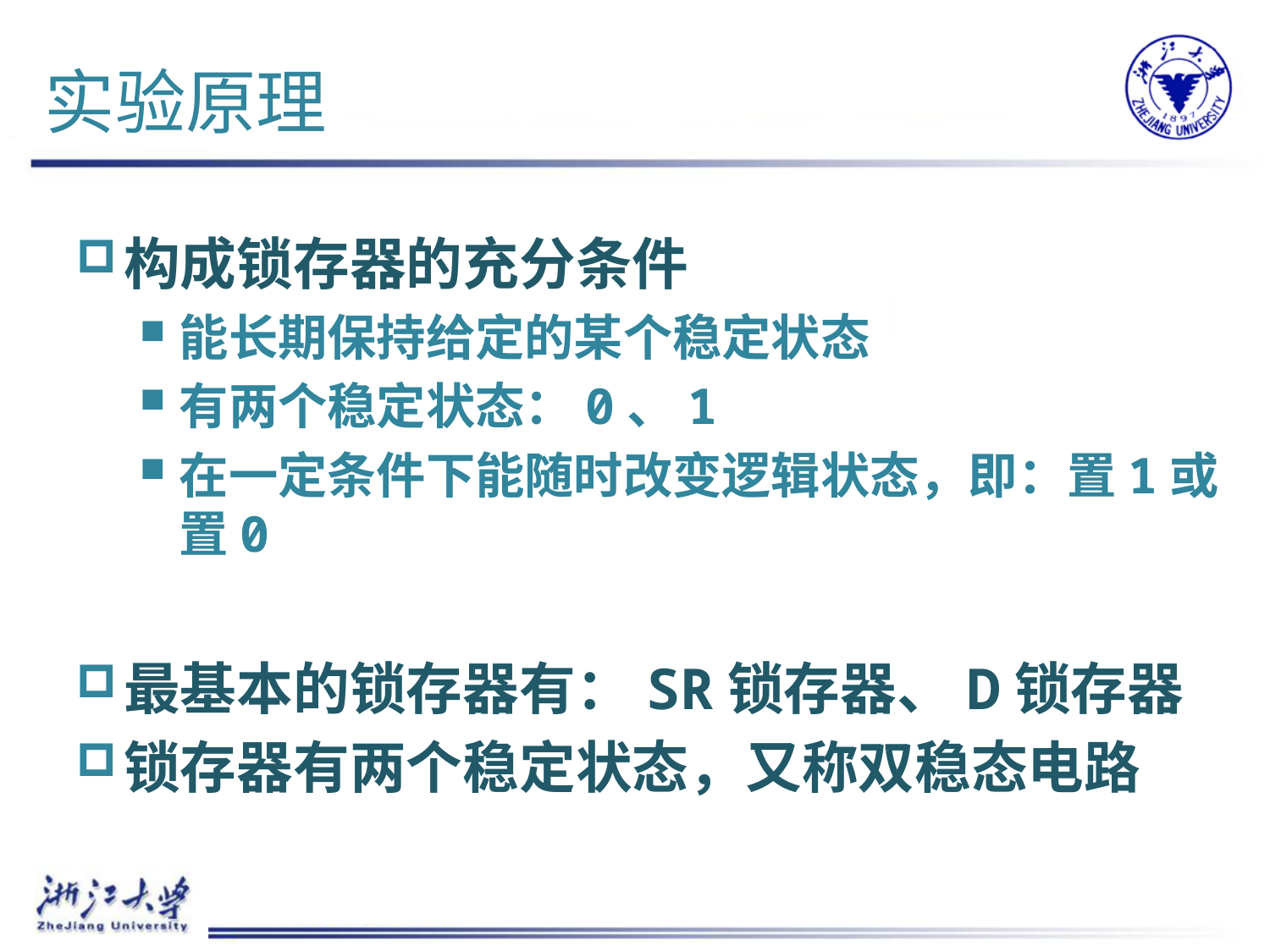

# 实验原理
构成锁存器的充分条件
能长期保持给定的某个稳定状态
有两个稳定状态：0、1
在一定条件下能随时改变逻辑状态，即：置1或置0

最基本的锁存器有：SR锁存器、D锁存器
锁存器有两个稳定状态，又称双稳态电路